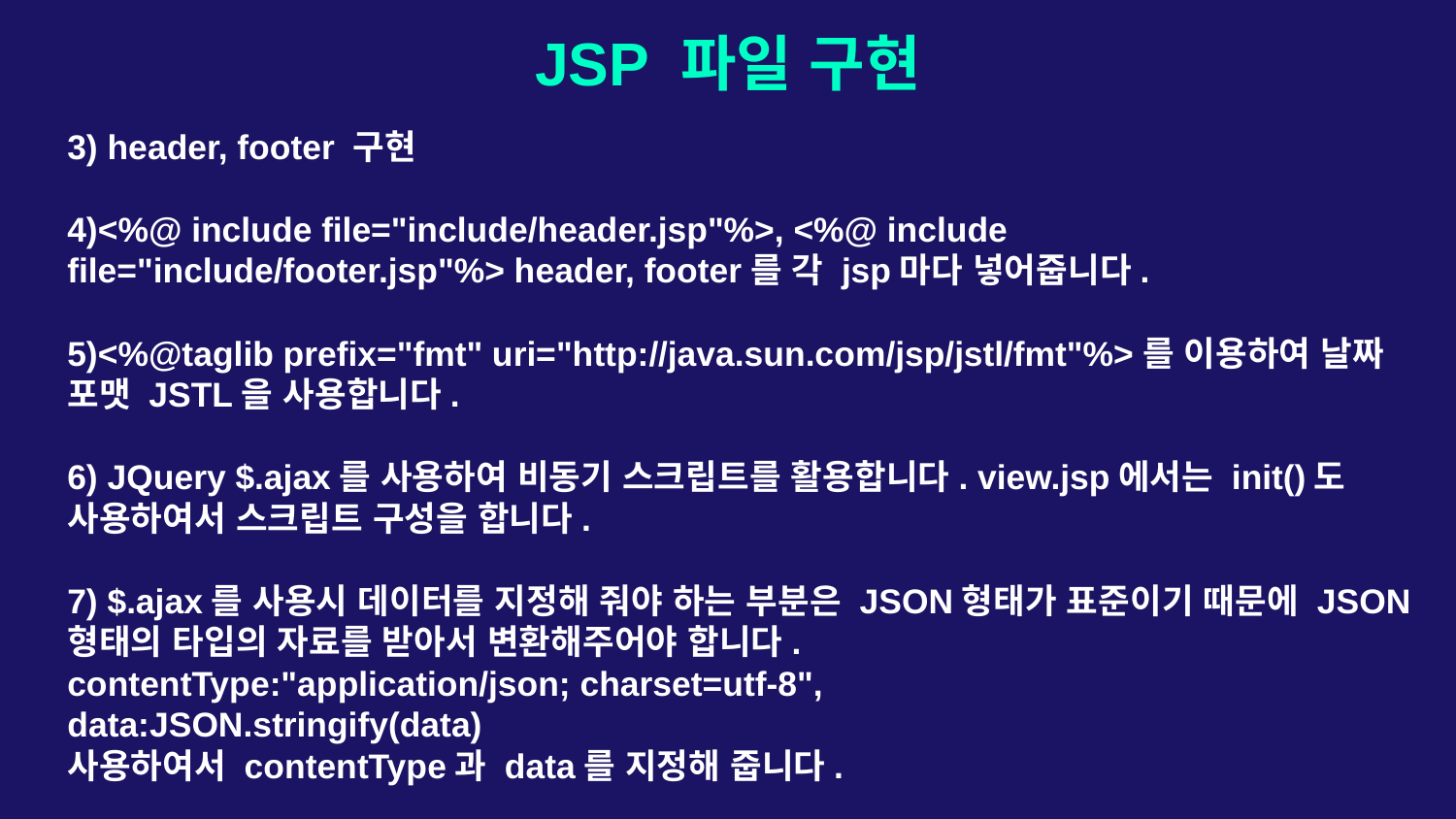

# JSP 파일 구현
3) header, footer 구현

4)<%@ include file="include/header.jsp"%>, <%@ include file="include/footer.jsp"%> header, footer를 각 jsp마다 넣어줍니다.

5)<%@taglib prefix="fmt" uri="http://java.sun.com/jsp/jstl/fmt"%>를 이용하여 날짜 포맷 JSTL을 사용합니다.

6) JQuery $.ajax를 사용하여 비동기 스크립트를 활용합니다. view.jsp에서는 init()도 사용하여서 스크립트 구성을 합니다.

7) $.ajax를 사용시 데이터를 지정해 줘야 하는 부분은 JSON형태가 표준이기 때문에 JSON형태의 타입의 자료를 받아서 변환해주어야 합니다.
contentType:"application/json; charset=utf-8",
data:JSON.stringify(data)
사용하여서 contentType과 data를 지정해 줍니다.